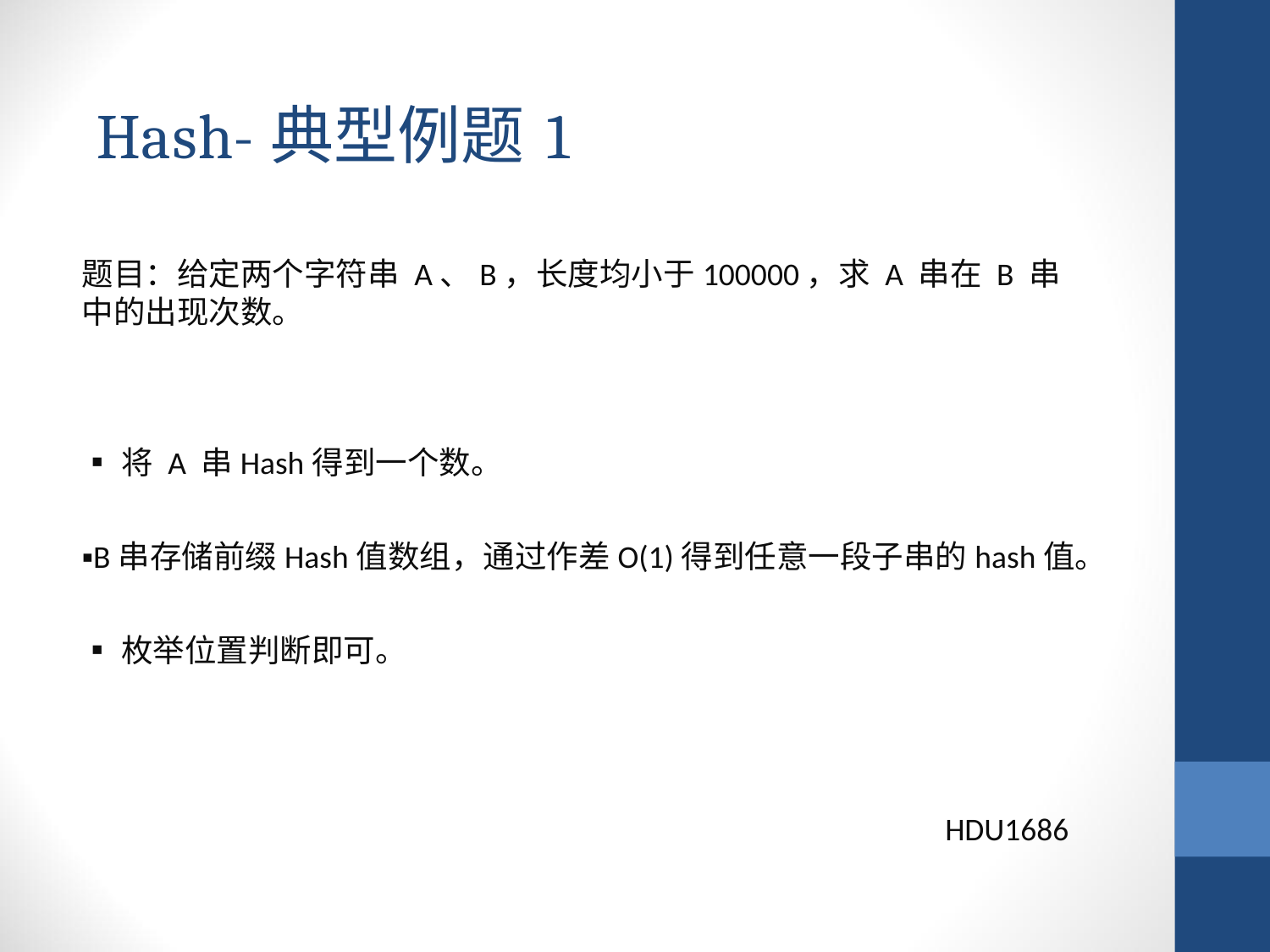

Hash-典型例题1
题目：给定两个字符串 A、B，长度均小于100000，求 A 串在 B 串中的出现次数。
▪将 A 串Hash得到一个数。
▪B串存储前缀Hash值数组，通过作差O(1)得到任意一段子串的hash值。
▪枚举位置判断即可。
HDU1686